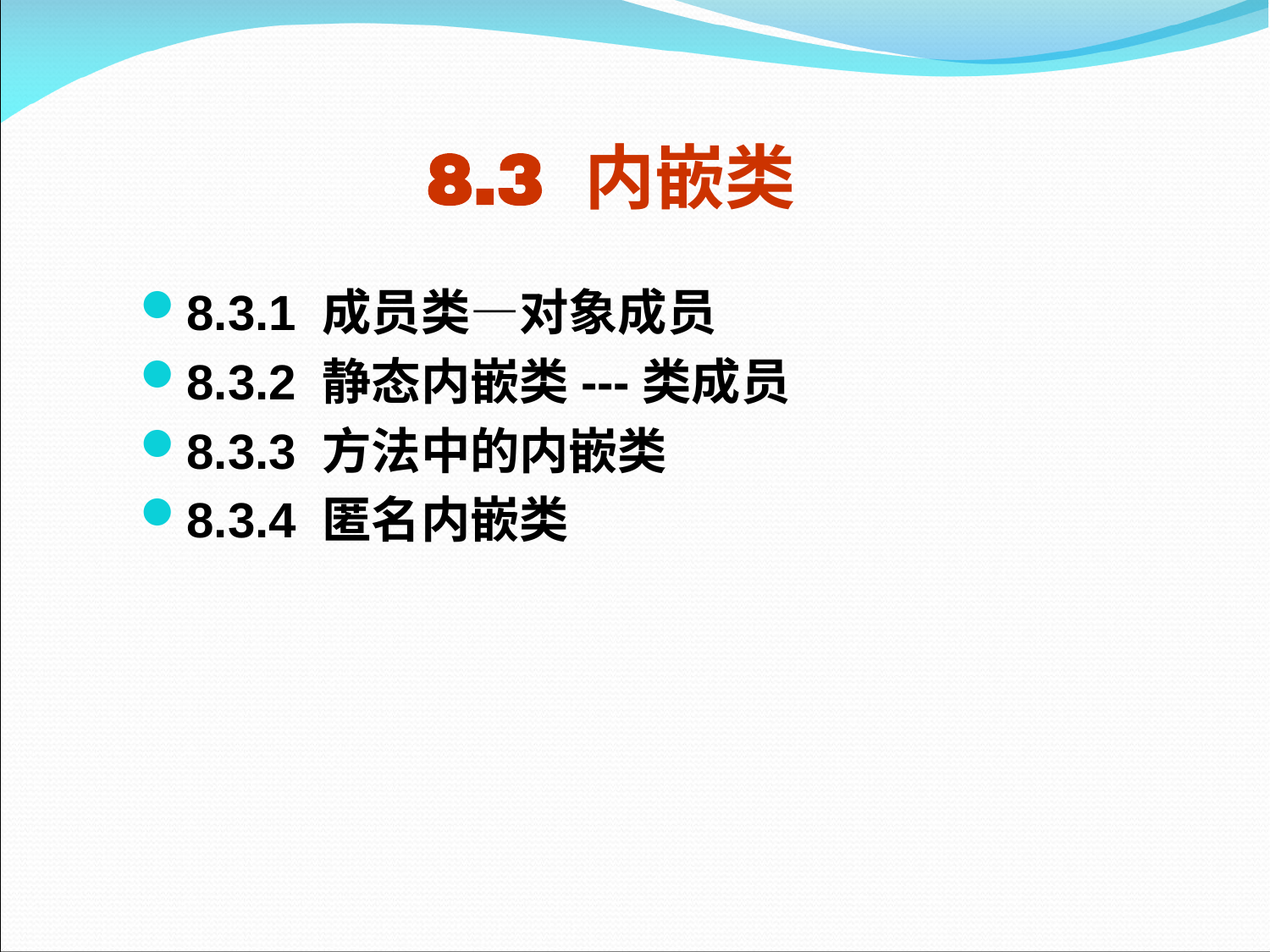

# 8.3 内嵌类
8.3.1 成员类—对象成员
8.3.2 静态内嵌类---类成员
8.3.3 方法中的内嵌类
8.3.4 匿名内嵌类